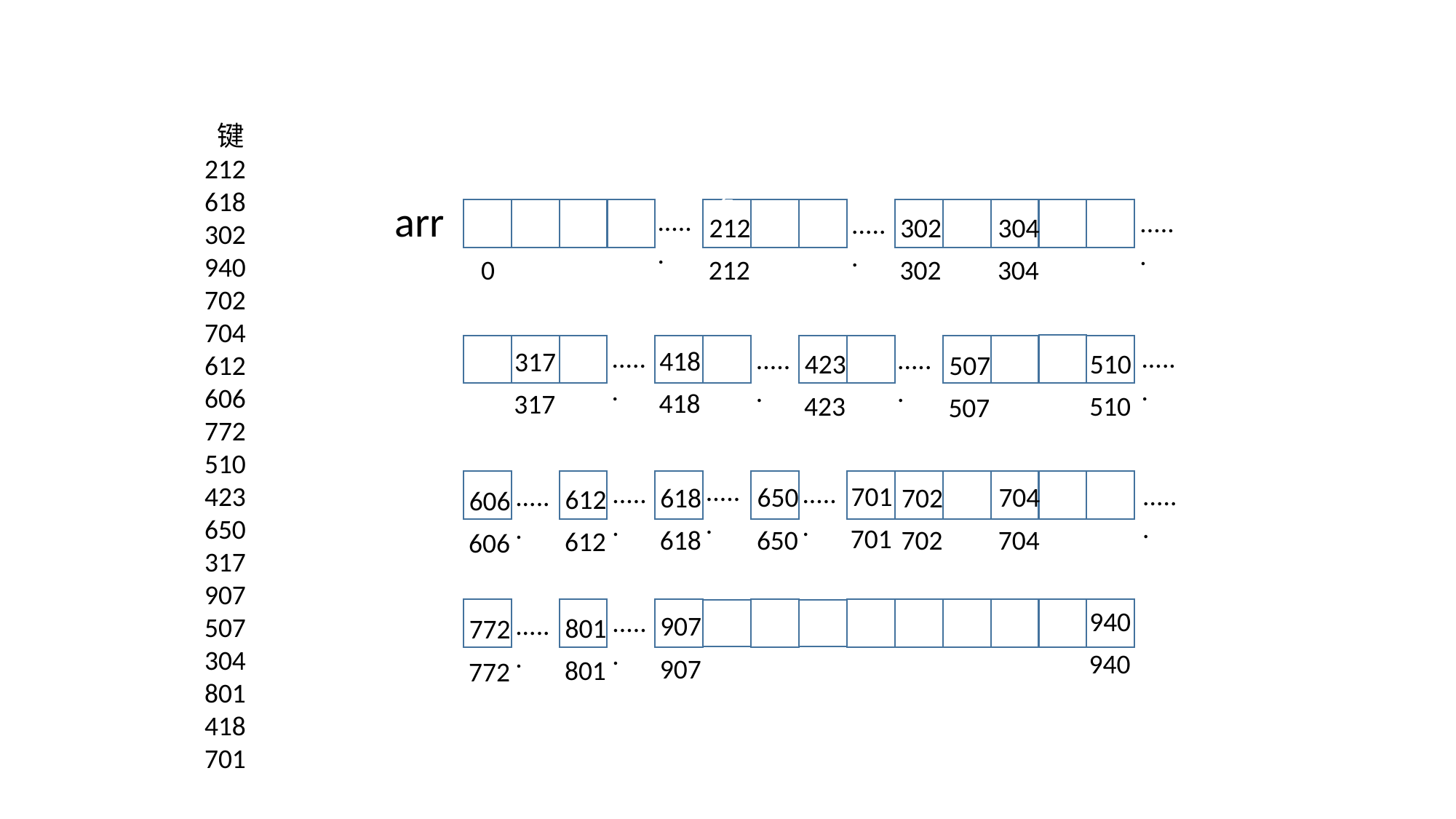

键
212
618
302
940
702
704
612
606
772
510
423
650
317
907
507
304
801
418
701
arr
......

212

......
......
212
304
302
212
304
302
0

......

......
......
......
418
317
510
423
507
418
317
510
423
507
......
......

......

......
......
701
650
704
618
702
612
606
701
650
704
618
702
612
606
940

......

......
907
801
772
940
907
801
772